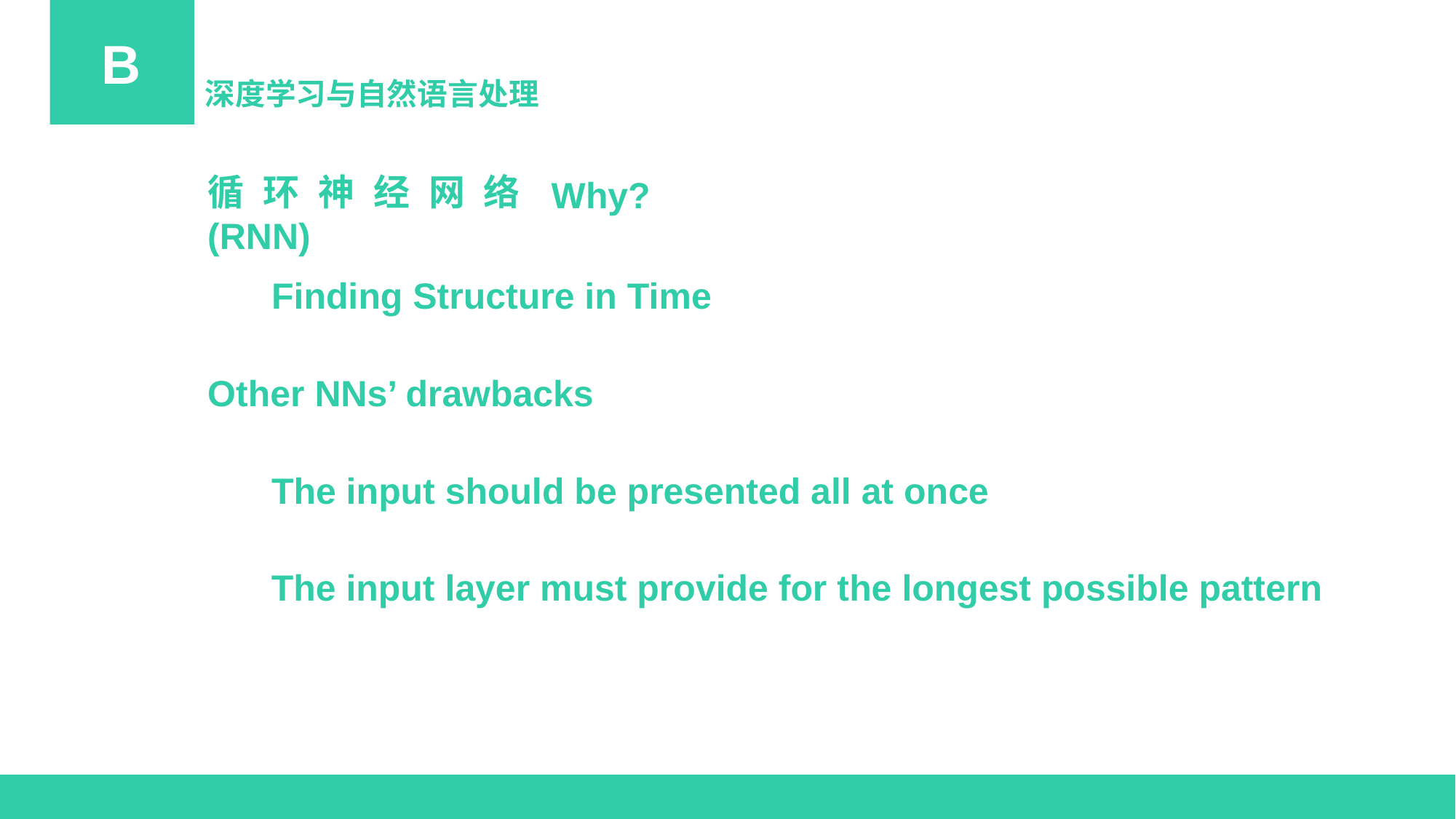

B
深度学习与自然语言处理
循环神经网络(RNN)
Why?
Finding Structure in Time
Other NNs’ drawbacks
The input should be presented all at once
The input layer must provide for the longest possible pattern